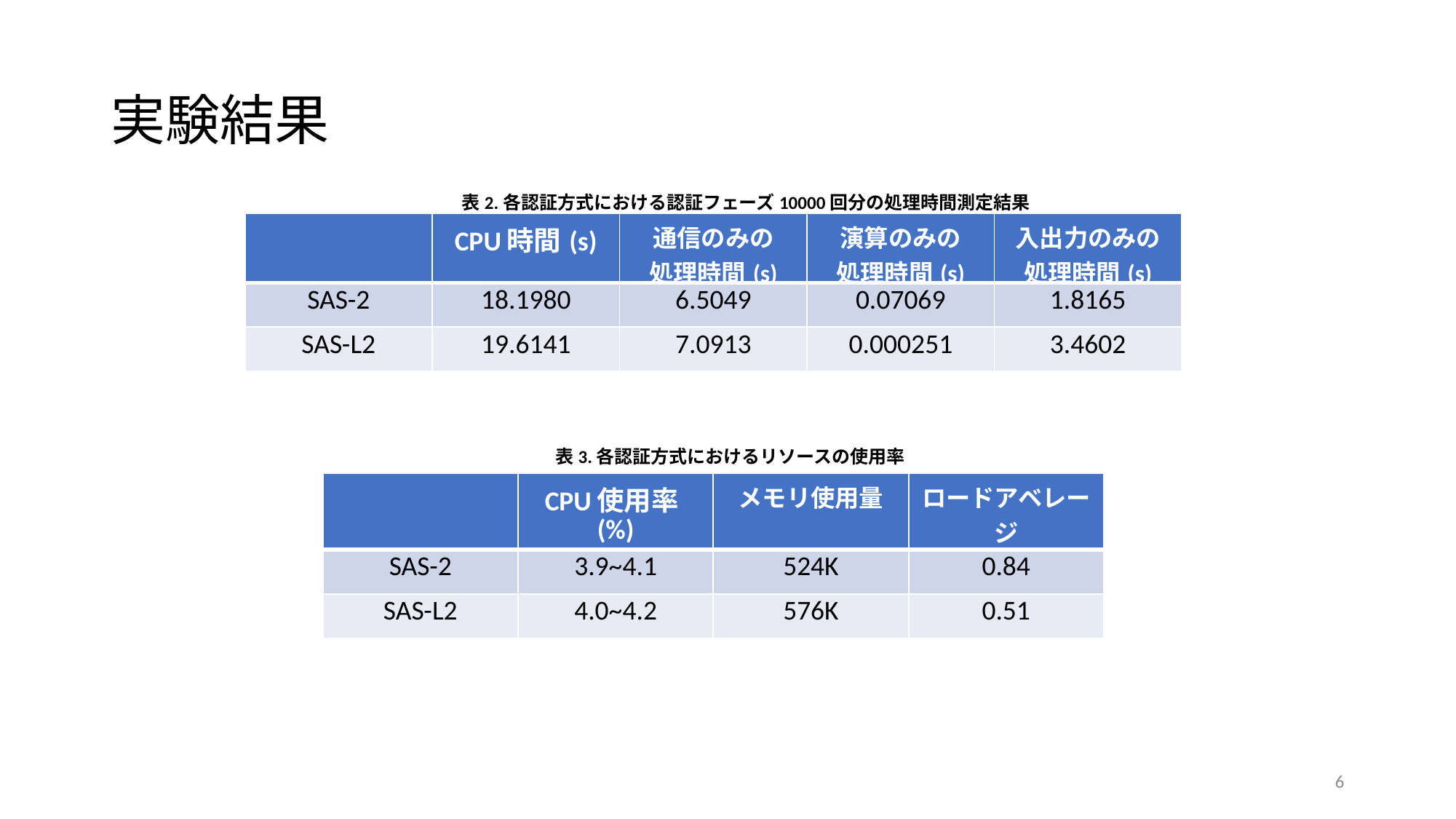

# 実験結果
表2.各認証方式における認証フェーズ10000回分の処理時間測定結果
|  | CPU時間(s) | 通信のみの 処理時間(s) | 演算のみの 処理時間(s) | 入出力のみの 処理時間(s) |
| --- | --- | --- | --- | --- |
| SAS-2 | 18.1980 | 6.5049 | 0.07069 | 1.8165 |
| SAS-L2 | 19.6141 | 7.0913 | 0.000251 | 3.4602 |
表3.各認証方式におけるリソースの使用率
|  | CPU使用率(%) | メモリ使用量 | ロードアベレージ |
| --- | --- | --- | --- |
| SAS-2 | 3.9~4.1 | 524K | 0.84 |
| SAS-L2 | 4.0~4.2 | 576K | 0.51 |
6